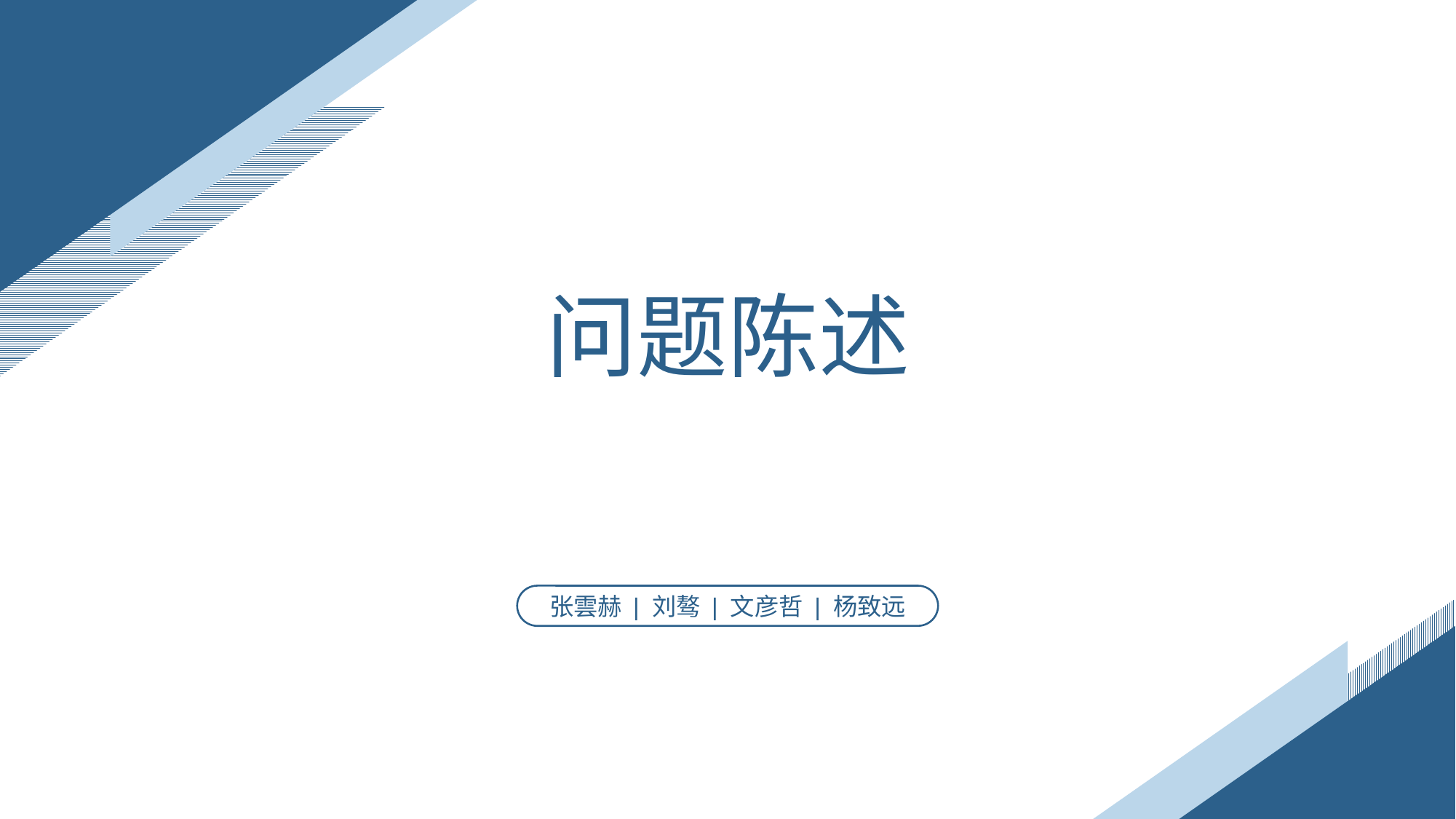

问题陈述
张雲赫 | 刘骜 | 文彦哲 | 杨致远